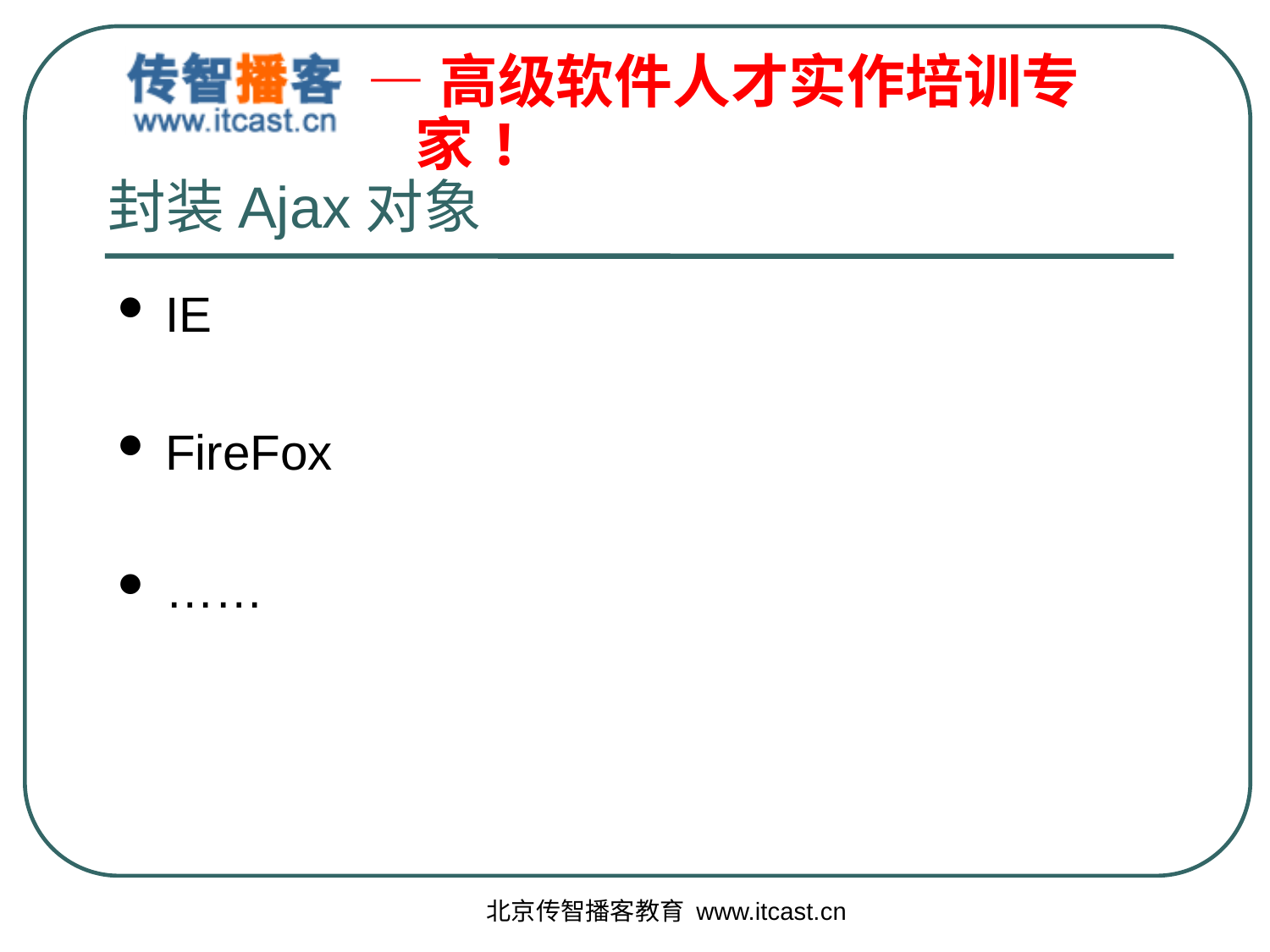

# 封装Ajax对象
IE

FireFox

……
北京传智播客教育 www.itcast.cn